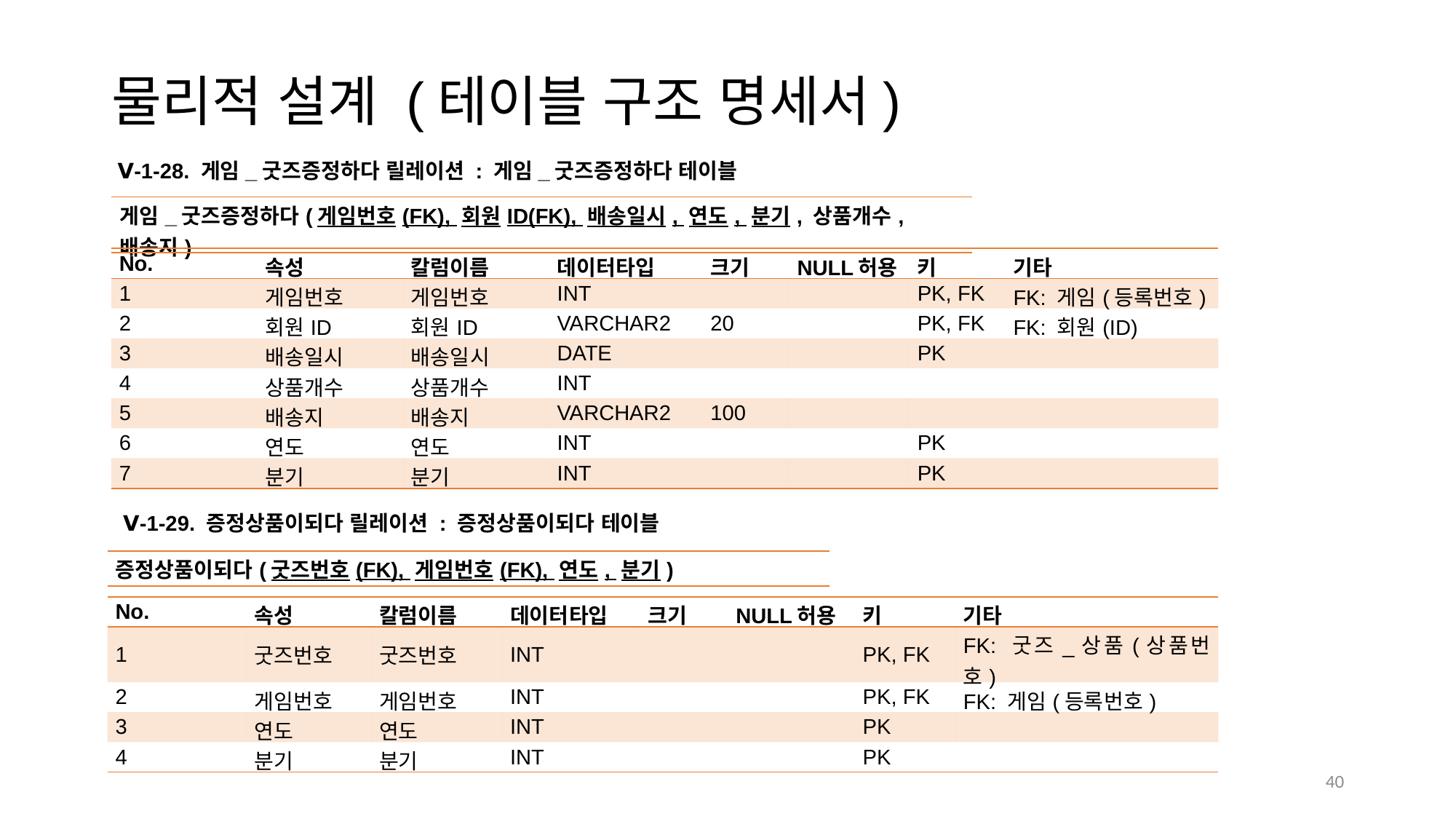

물리적 설계 (테이블 구조 명세서)
  Ⅴ-1-28. 게임_굿즈증정하다 릴레이션 : 게임_굿즈증정하다 테이블
| 게임\_굿즈증정하다(게임번호(FK), 회원ID(FK), 배송일시, 연도, 분기, 상품개수, 배송지) |
| --- |
| No. | 속성 | 칼럼이름 | 데이터타입 | 크기 | NULL허용 | 키 | 기타 |
| --- | --- | --- | --- | --- | --- | --- | --- |
| 1 | 게임번호 | 게임번호 | INT |  |  | PK, FK | FK: 게임(등록번호) |
| 2 | 회원ID | 회원ID | VARCHAR2 | 20 |  | PK, FK | FK: 회원(ID) |
| 3 | 배송일시 | 배송일시 | DATE |  |  | PK |  |
| 4 | 상품개수 | 상품개수 | INT |  |  |  |  |
| 5 | 배송지 | 배송지 | VARCHAR2 | 100 |  |  |  |
| 6 | 연도 | 연도 | INT |  |  | PK |  |
| 7 | 분기 | 분기 | INT |  |  | PK |  |
  Ⅴ-1-29. 증정상품이되다 릴레이션 : 증정상품이되다 테이블
| 증정상품이되다(굿즈번호(FK), 게임번호(FK), 연도, 분기) |
| --- |
| No. | 속성 | 칼럼이름 | 데이터타입 | 크기 | NULL허용 | 키 | 기타 |
| --- | --- | --- | --- | --- | --- | --- | --- |
| 1 | 굿즈번호 | 굿즈번호 | INT |  |  | PK, FK | FK: 굿즈\_상품(상품번호) |
| 2 | 게임번호 | 게임번호 | INT |  |  | PK, FK | FK: 게임(등록번호) |
| 3 | 연도 | 연도 | INT |  |  | PK |  |
| 4 | 분기 | 분기 | INT |  |  | PK |  |
40